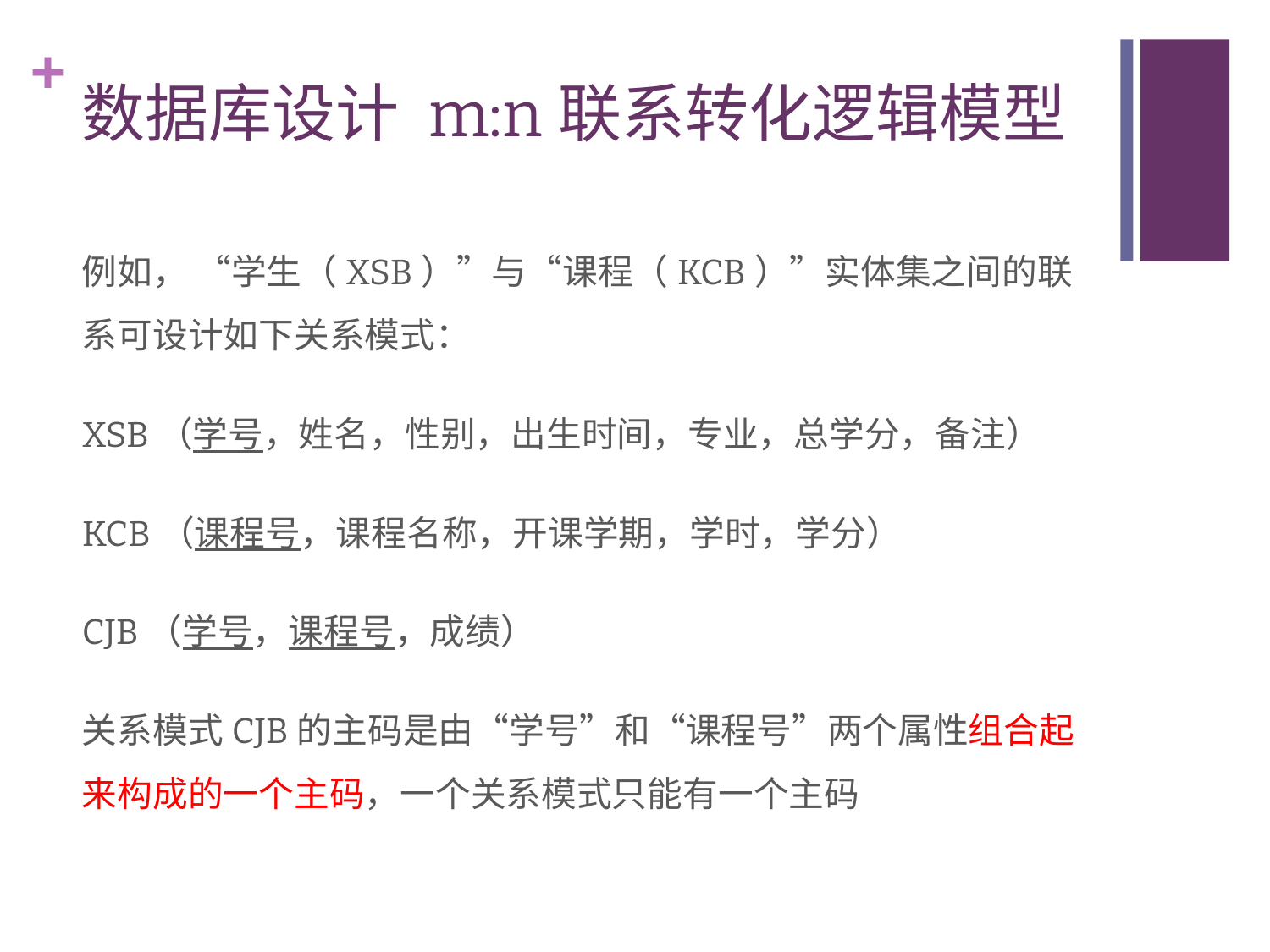

# 数据库设计 m:n联系转化逻辑模型
例如， “学生（XSB）”与“课程（KCB）”实体集之间的联系可设计如下关系模式：
XSB（学号，姓名，性别，出生时间，专业，总学分，备注）
KCB（课程号，课程名称，开课学期，学时，学分）
CJB（学号，课程号，成绩）
关系模式CJB的主码是由“学号”和“课程号”两个属性组合起来构成的一个主码，一个关系模式只能有一个主码